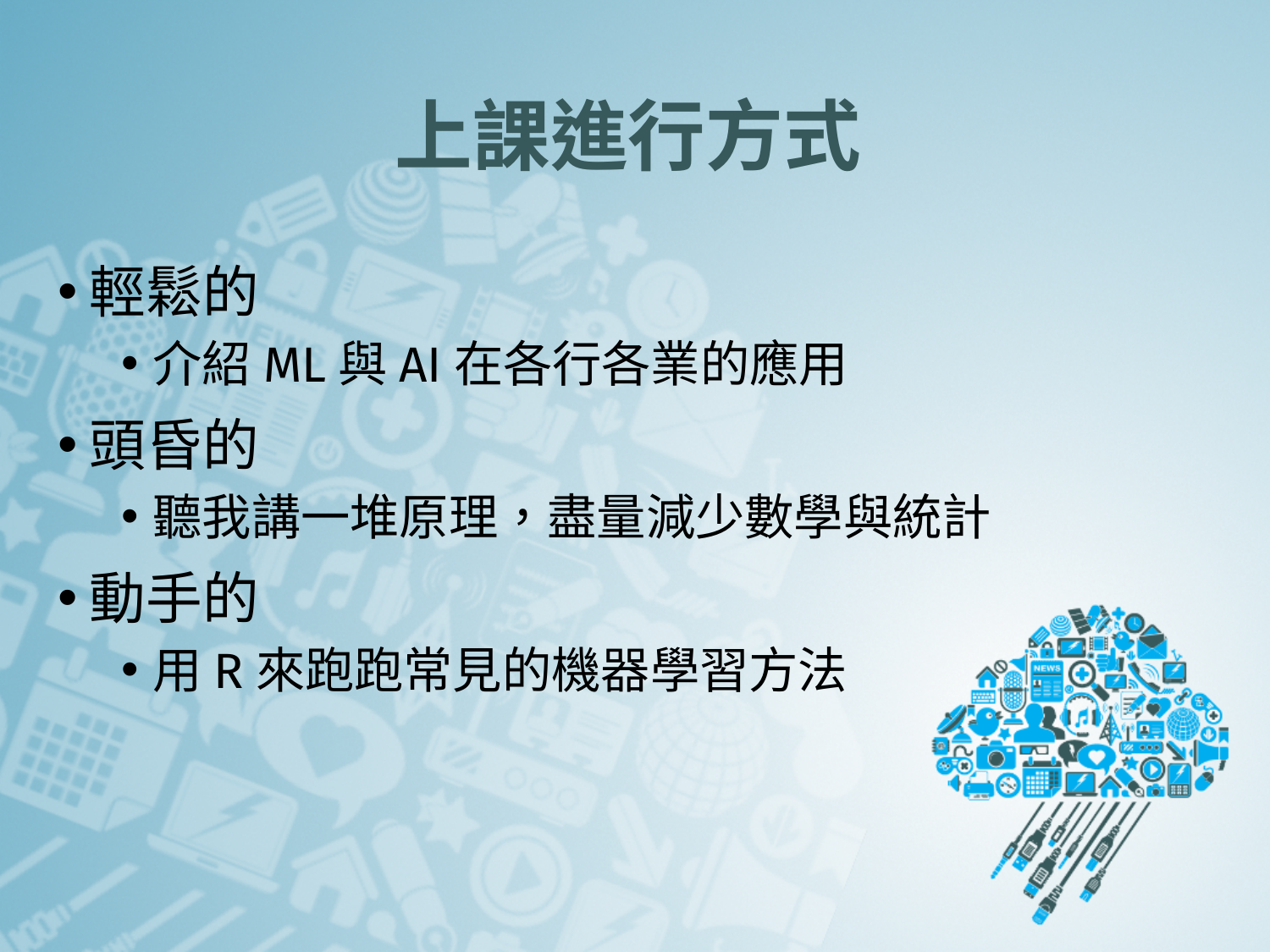

# 上課進行方式
輕鬆的
介紹ML與AI在各行各業的應用
頭昏的
聽我講一堆原理，盡量減少數學與統計
動手的
用R來跑跑常見的機器學習方法